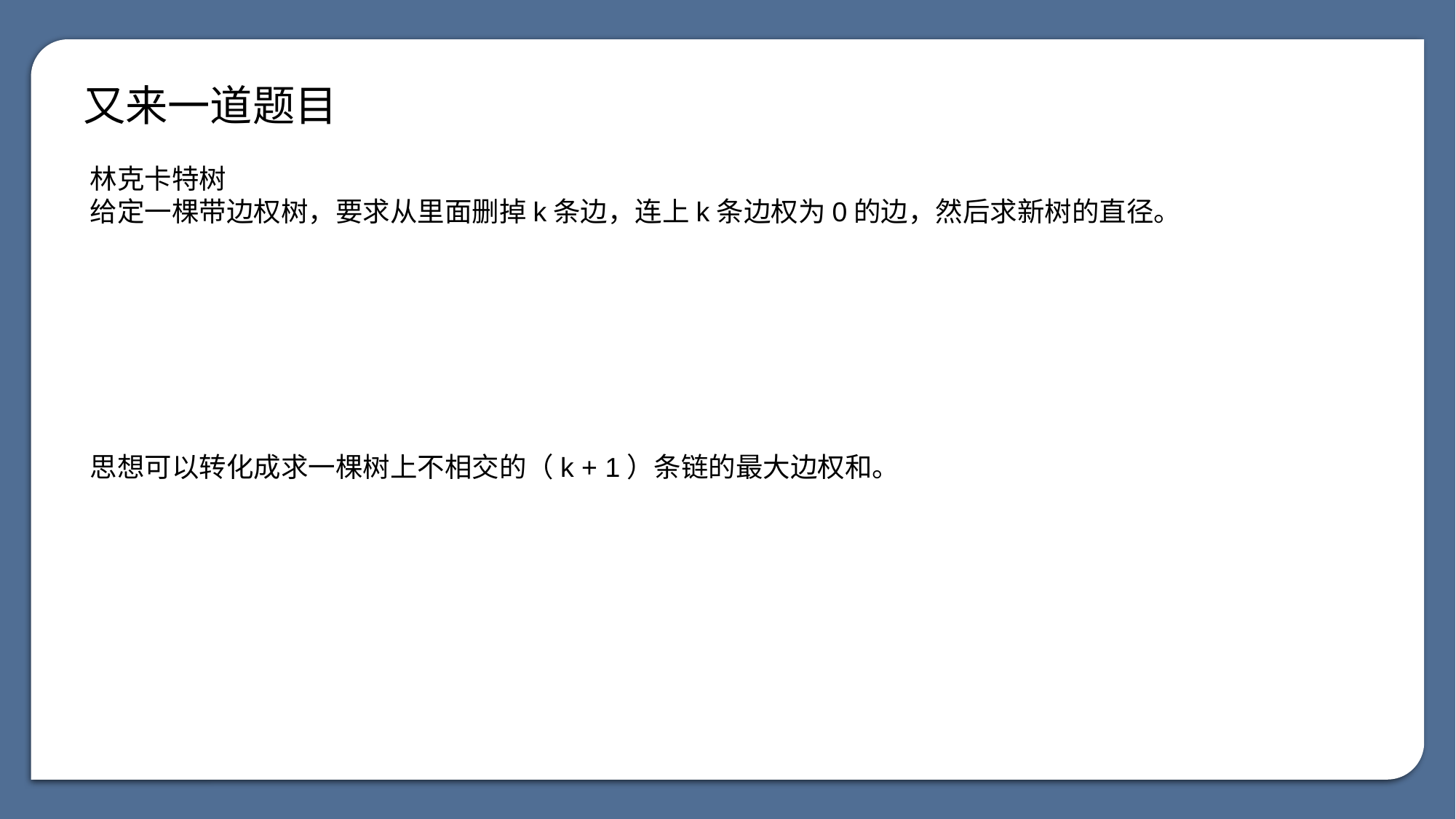

又来一道题目
林克卡特树
给定一棵带边权树，要求从里面删掉k条边，连上k条边权为0的边，然后求新树的直径。

思想可以转化成求一棵树上不相交的（k + 1）条链的最大边权和。